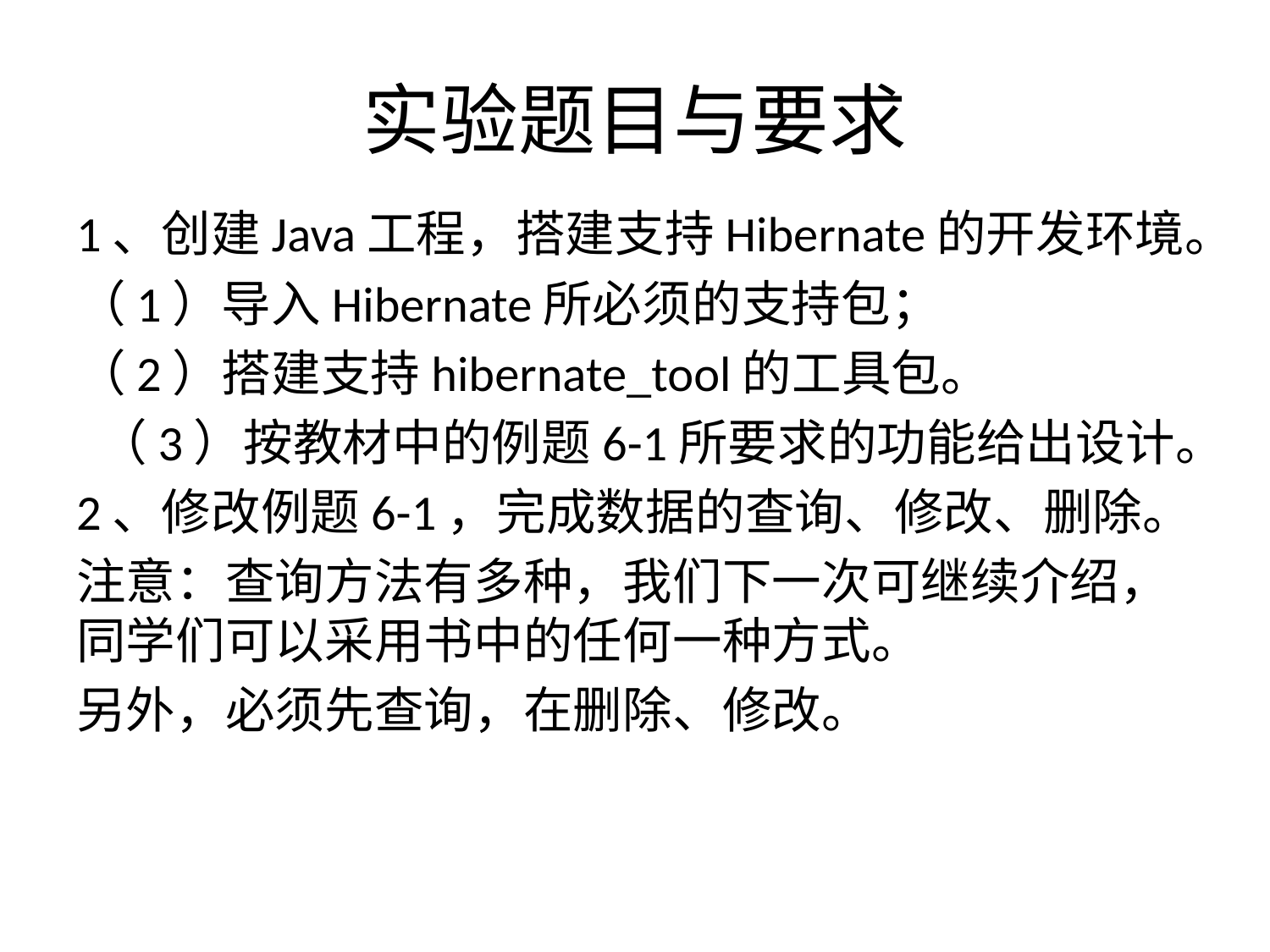

# 实验题目与要求
1、创建Java工程，搭建支持Hibernate的开发环境。
（1）导入Hibernate所必须的支持包；
（2）搭建支持hibernate_tool的工具包。
 （3）按教材中的例题6-1所要求的功能给出设计。
2、修改例题6-1，完成数据的查询、修改、删除。
注意：查询方法有多种，我们下一次可继续介绍，同学们可以采用书中的任何一种方式。
另外，必须先查询，在删除、修改。